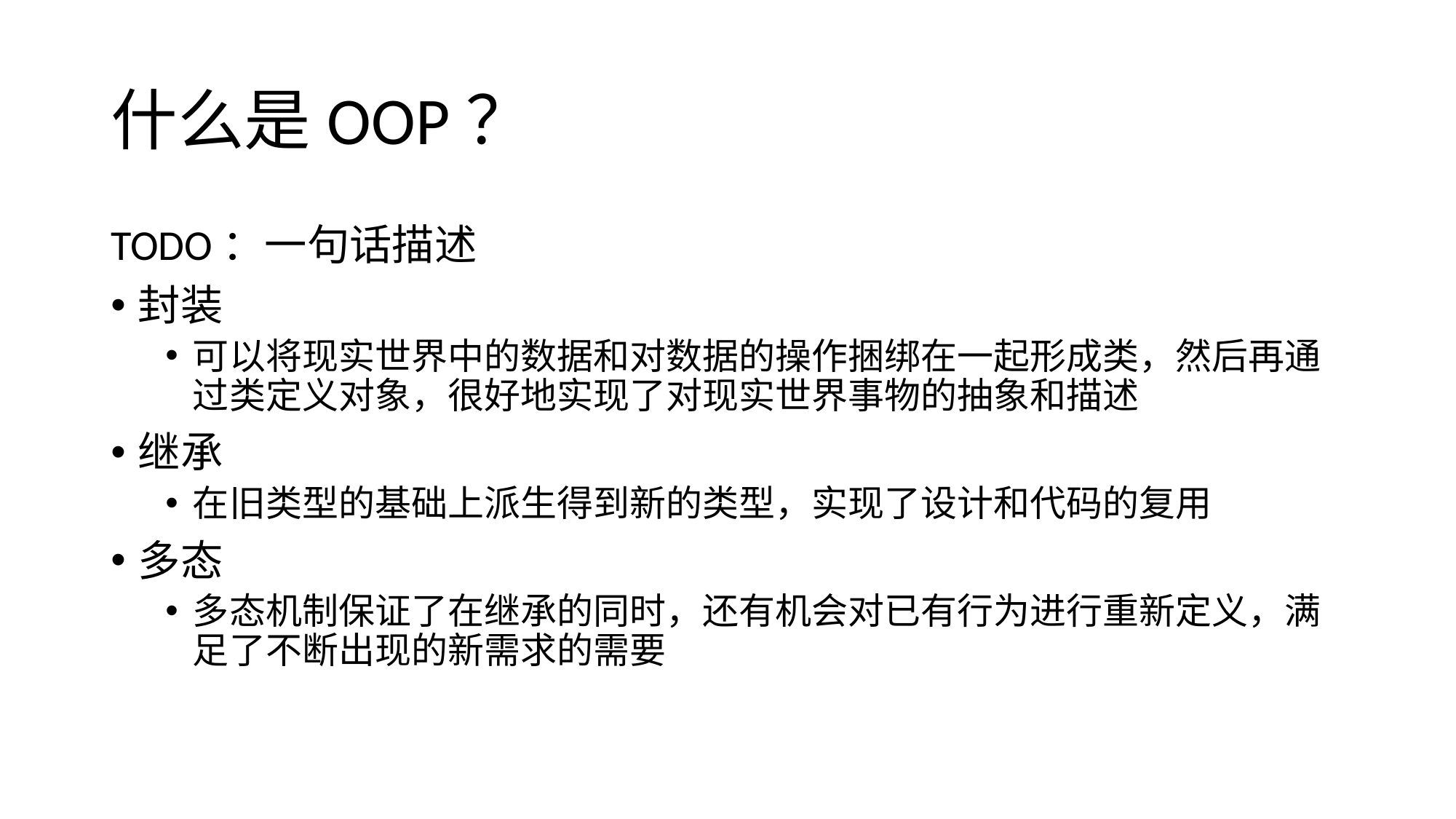

# 什么是OOP？
TODO：一句话描述
封装
可以将现实世界中的数据和对数据的操作捆绑在一起形成类，然后再通过类定义对象，很好地实现了对现实世界事物的抽象和描述
继承
在旧类型的基础上派生得到新的类型，实现了设计和代码的复用
多态
多态机制保证了在继承的同时，还有机会对已有行为进行重新定义，满足了不断出现的新需求的需要